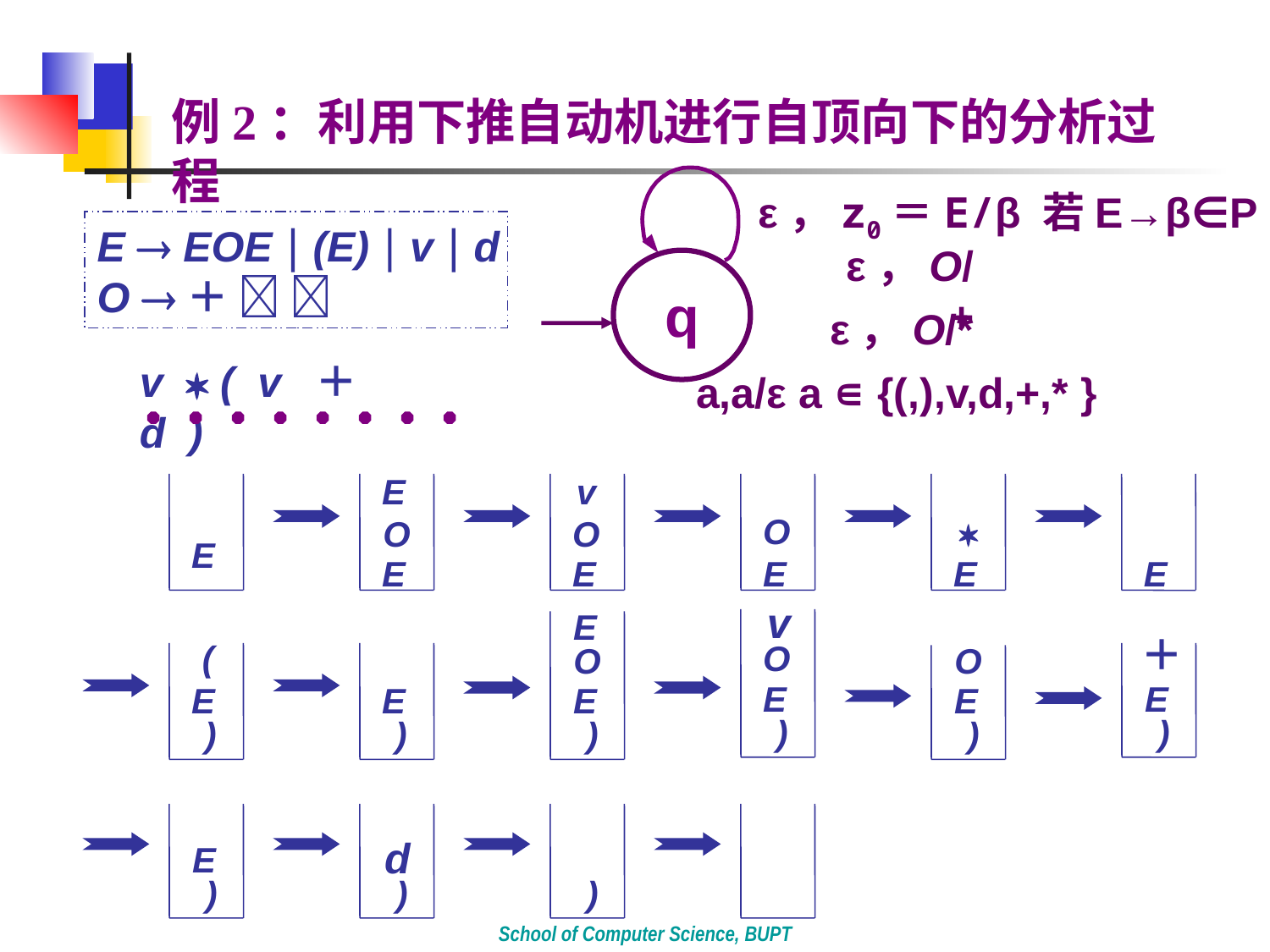

例2：利用下推自动机进行自顶向下的分析过程

q

ε，z0＝E/β 若E→β∈P
ε，O/+
ε，O/*
a,a/ε a ∊ {(,),v,d,+,* }

E → EOE | (E) | v | d
O →＋ | ∗
v  ∗ (  v  ＋ d  )

E

O
E

v

O
E

E

O

E

∗

E

E

v

O
E

)

E

O
E

)

＋

E

)

(

E

)

O

E

)

E

)

E

)

d

)

)

School of Computer Science, BUPT
6